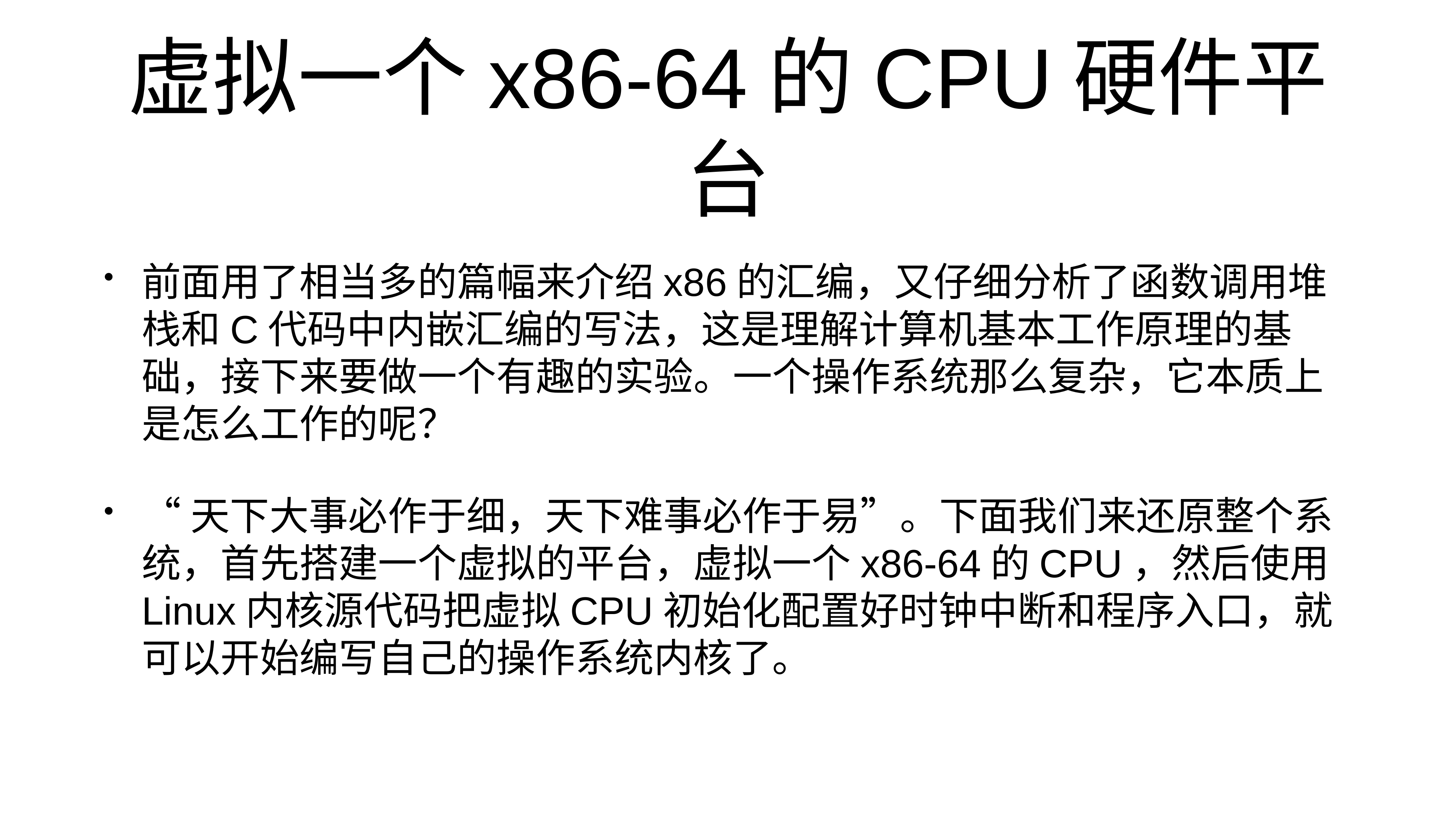

# 虚拟一个x86-64的CPU硬件平台
前面用了相当多的篇幅来介绍x86的汇编，又仔细分析了函数调用堆栈和C代码中内嵌汇编的写法，这是理解计算机基本工作原理的基础，接下来要做一个有趣的实验。一个操作系统那么复杂，它本质上是怎么工作的呢？
“天下大事必作于细，天下难事必作于易”。下面我们来还原整个系统，首先搭建一个虚拟的平台，虚拟一个x86-64的CPU，然后使用Linux内核源代码把虚拟CPU初始化配置好时钟中断和程序入口，就可以开始编写自己的操作系统内核了。